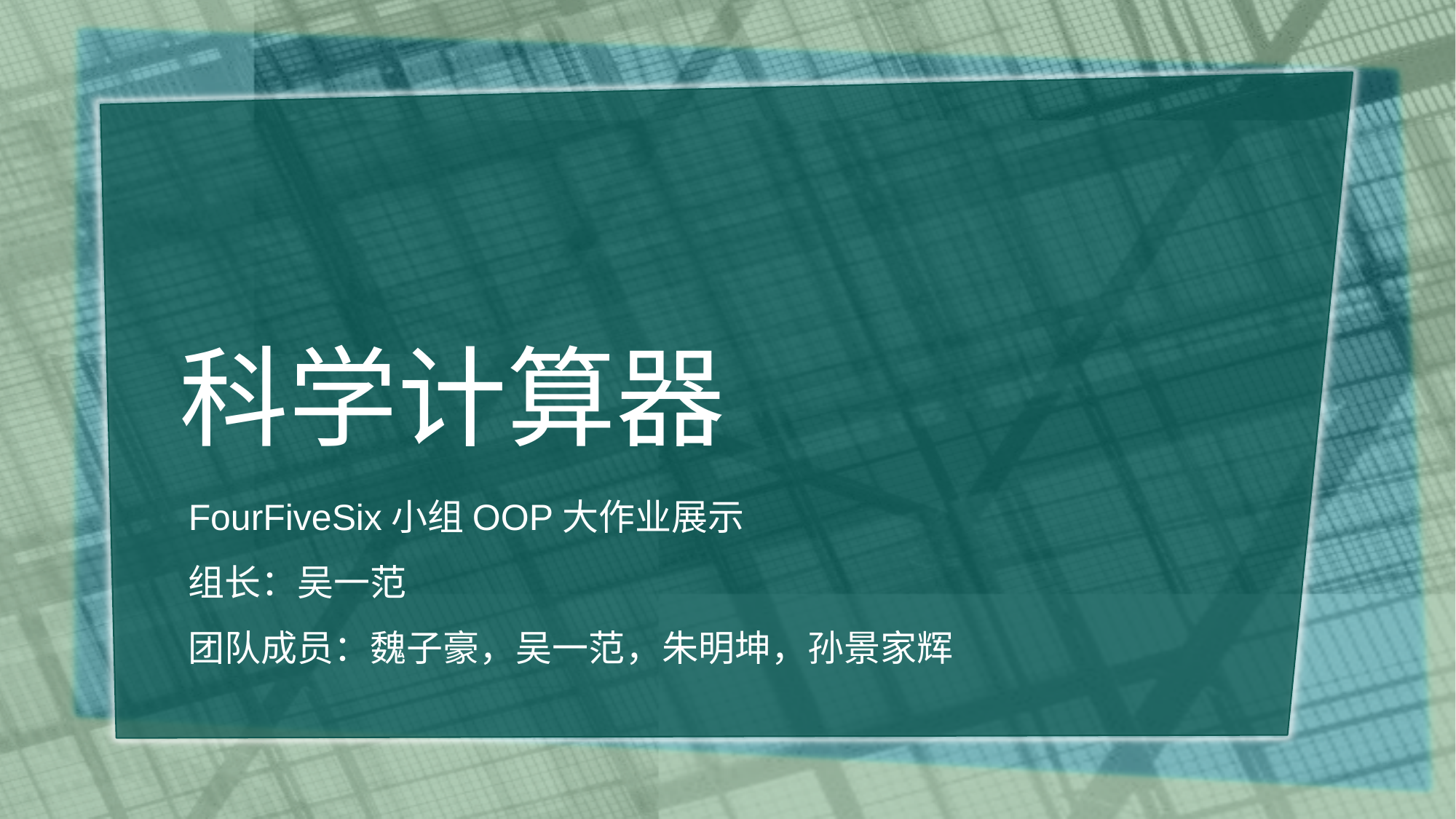

# 科学计算器
FourFiveSix小组OOP大作业展示
组长：吴一范
团队成员：魏子豪，吴一范，朱明坤，孙景家辉